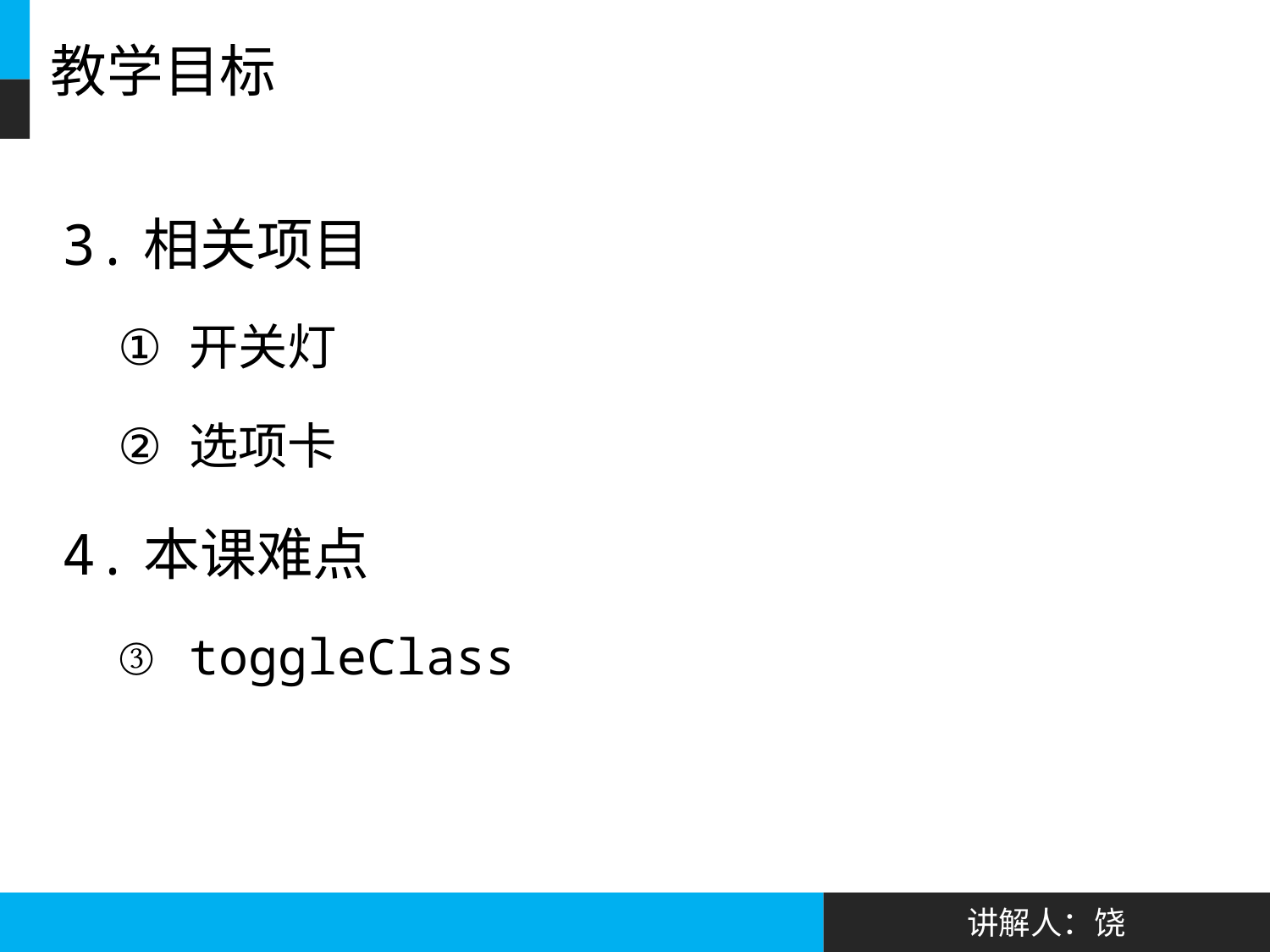

# 教学目标
3.相关项目
开关灯
选项卡
4.本课难点
toggleClass